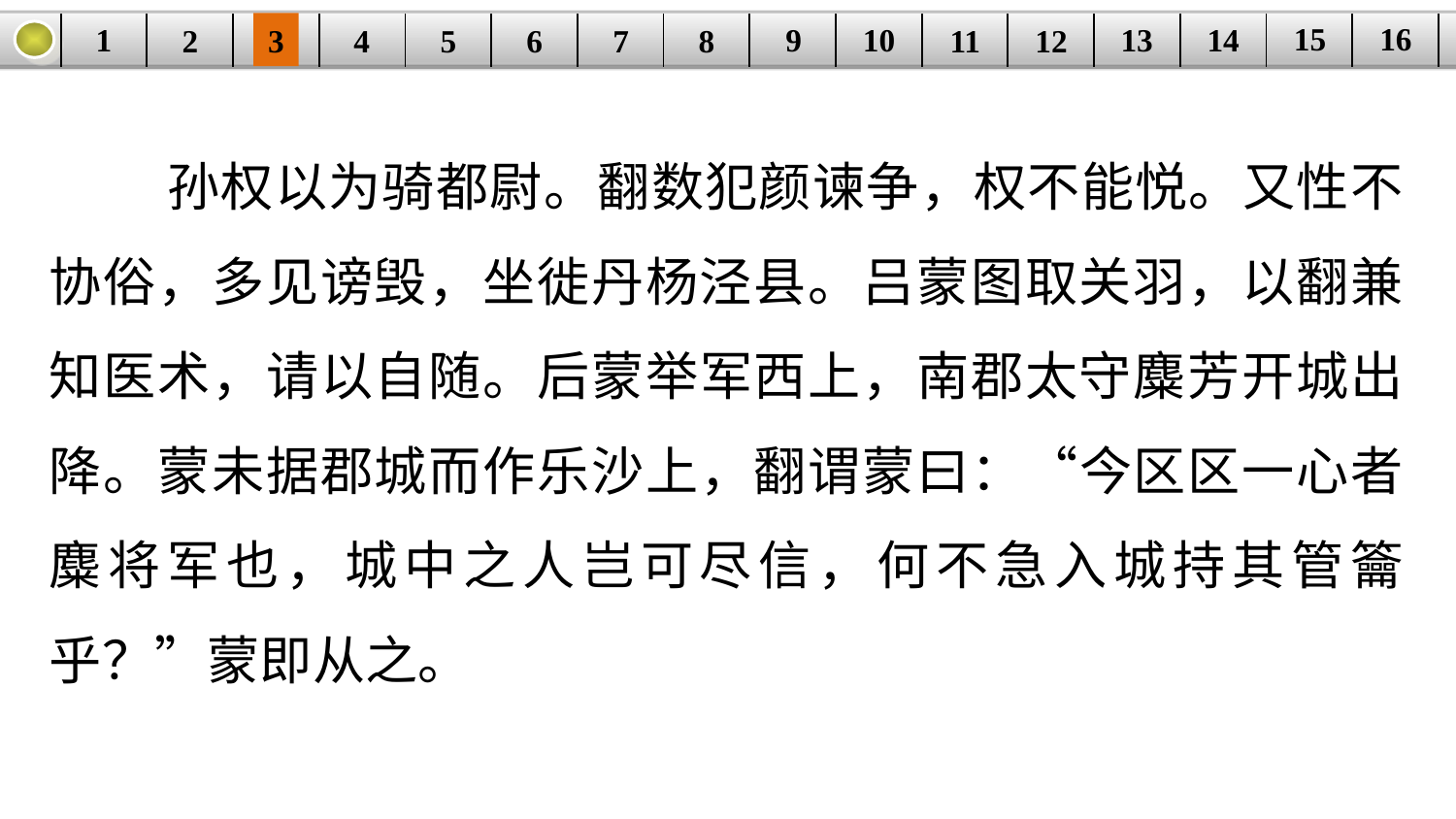

16

15
14
9
10
1
13
3
4
5
6
8
11
2
12
|  |  |  |  |  |  |  |  |  |  |  |  |  |  |  |  |
| --- | --- | --- | --- | --- | --- | --- | --- | --- | --- | --- | --- | --- | --- | --- | --- |
7

        孙权以为骑都尉。翻数犯颜谏争，权不能悦。又性不协俗，多见谤毁，坐徙丹杨泾县。吕蒙图取关羽，以翻兼知医术，请以自随。后蒙举军西上，南郡太守麋芳开城出降。蒙未据郡城而作乐沙上，翻谓蒙曰：“今区区一心者麋将军也，城中之人岂可尽信，何不急入城持其管籥乎？”蒙即从之。